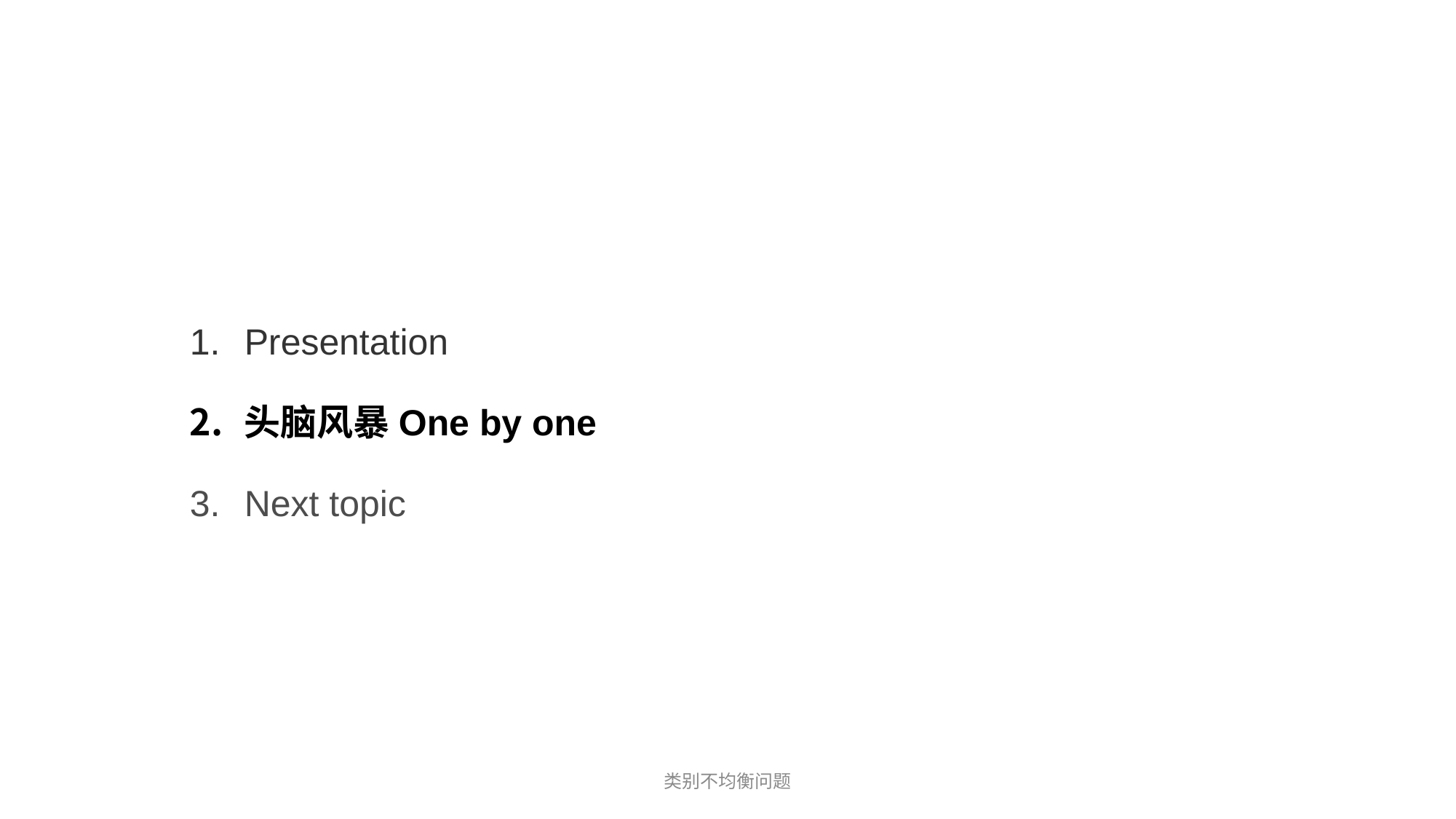

Presentation
头脑风暴One by one
Next topic

类别不均衡问题